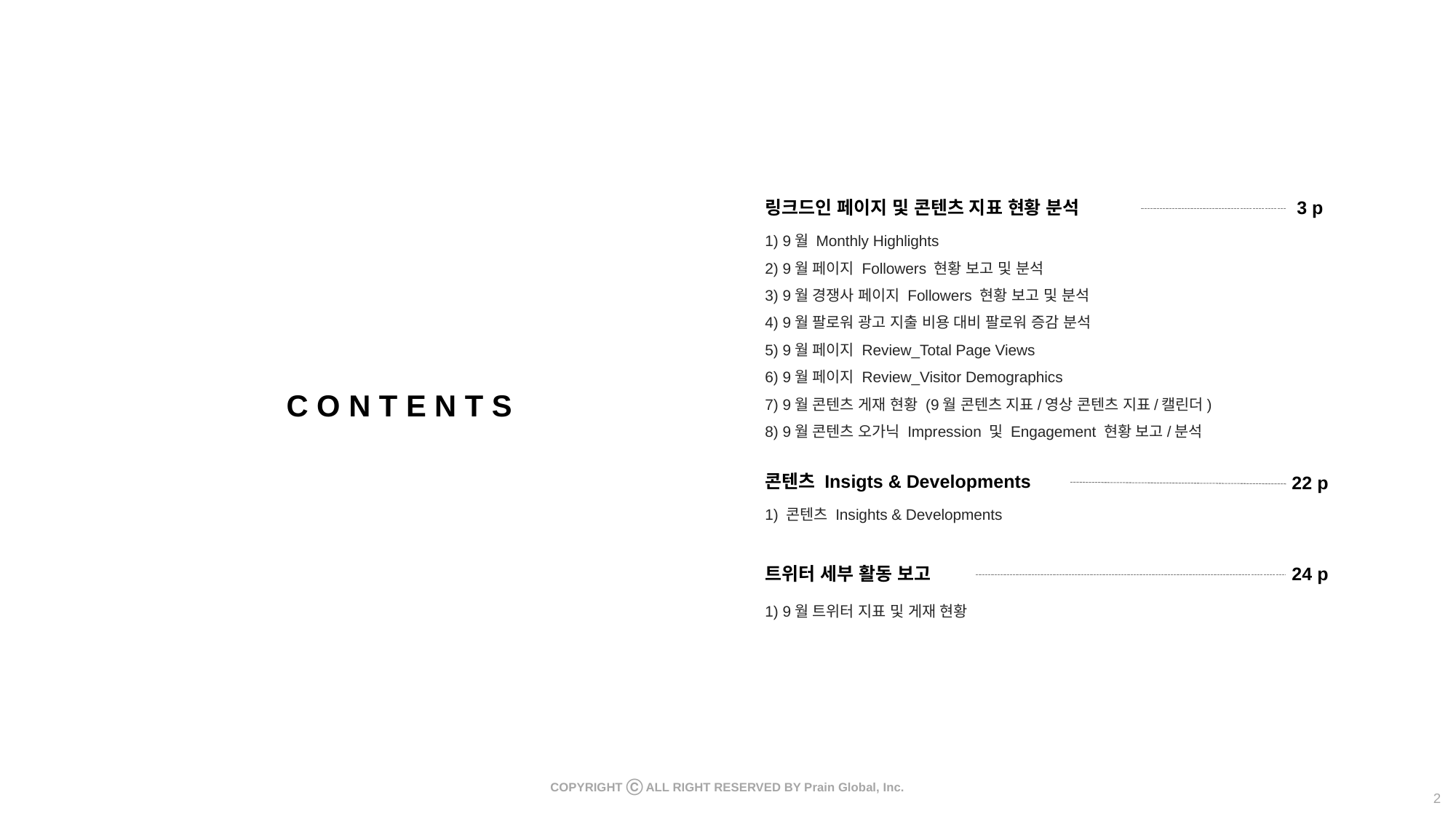

링크드인 페이지 및 콘텐츠 지표 현황 분석
3 p
1) 9월 Monthly Highlights
2) 9월 페이지 Followers 현황 보고 및 분석
3) 9월 경쟁사 페이지 Followers 현황 보고 및 분석
4) 9월 팔로워 광고 지출 비용 대비 팔로워 증감 분석
5) 9월 페이지 Review_Total Page Views
6) 9월 페이지 Review_Visitor Demographics
7) 9월 콘텐츠 게재 현황 (9월 콘텐츠 지표/영상 콘텐츠 지표/캘린더)
8) 9월 콘텐츠 오가닉 Impression 및 Engagement 현황 보고/분석
1) 콘텐츠 Insights & Developments
콘텐츠 Insigts & Developments
22 p
트위터 세부 활동 보고
24 p
1) 9월 트위터 지표 및 게재 현황

C O N T E N T S